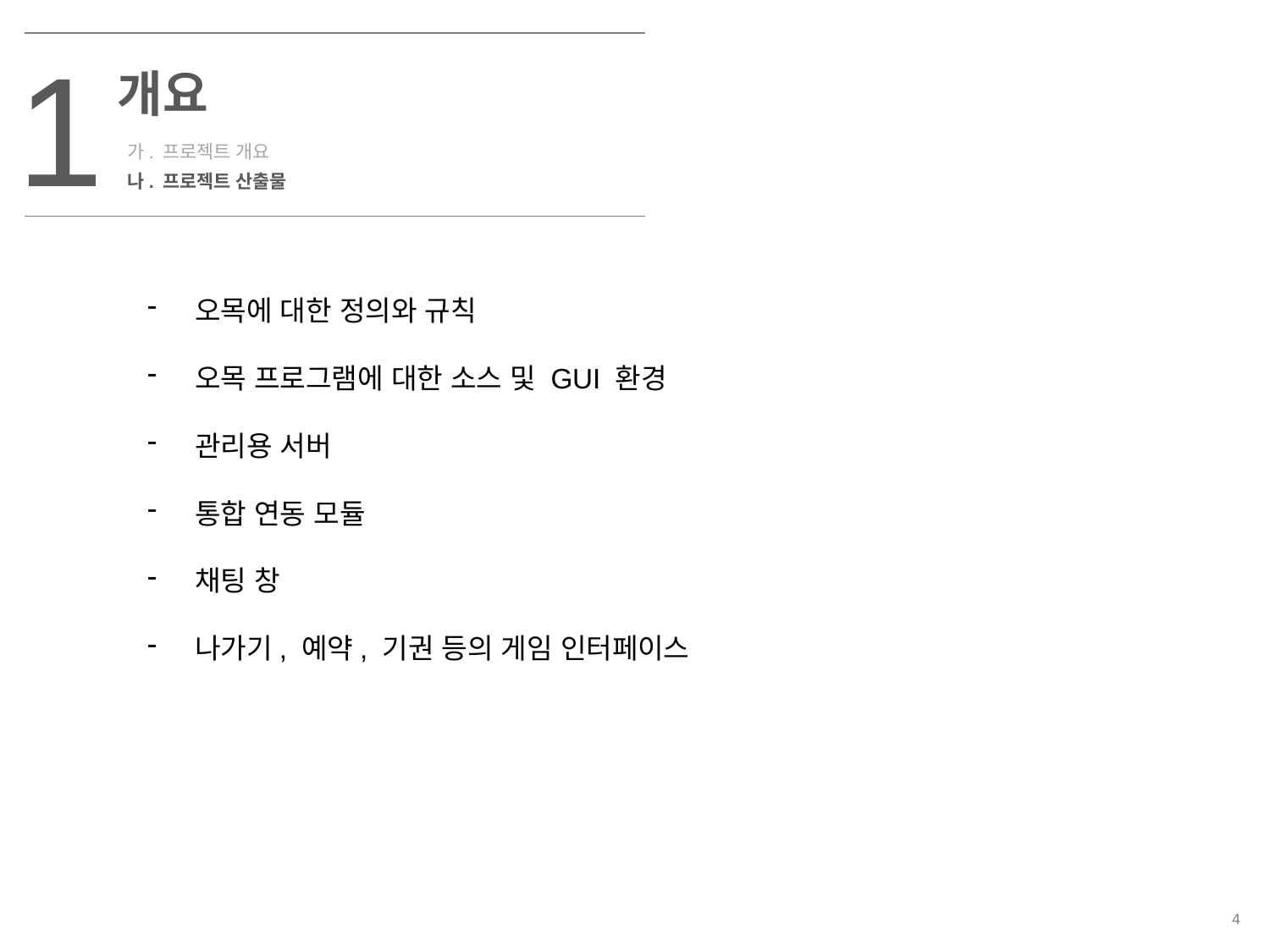

1
개요
가. 프로젝트 개요
나. 프로젝트 산출물
오목에 대한 정의와 규칙

오목 프로그램에 대한 소스 및 GUI 환경

관리용 서버

통합 연동 모듈

채팅 창

나가기, 예약, 기권 등의 게임 인터페이스